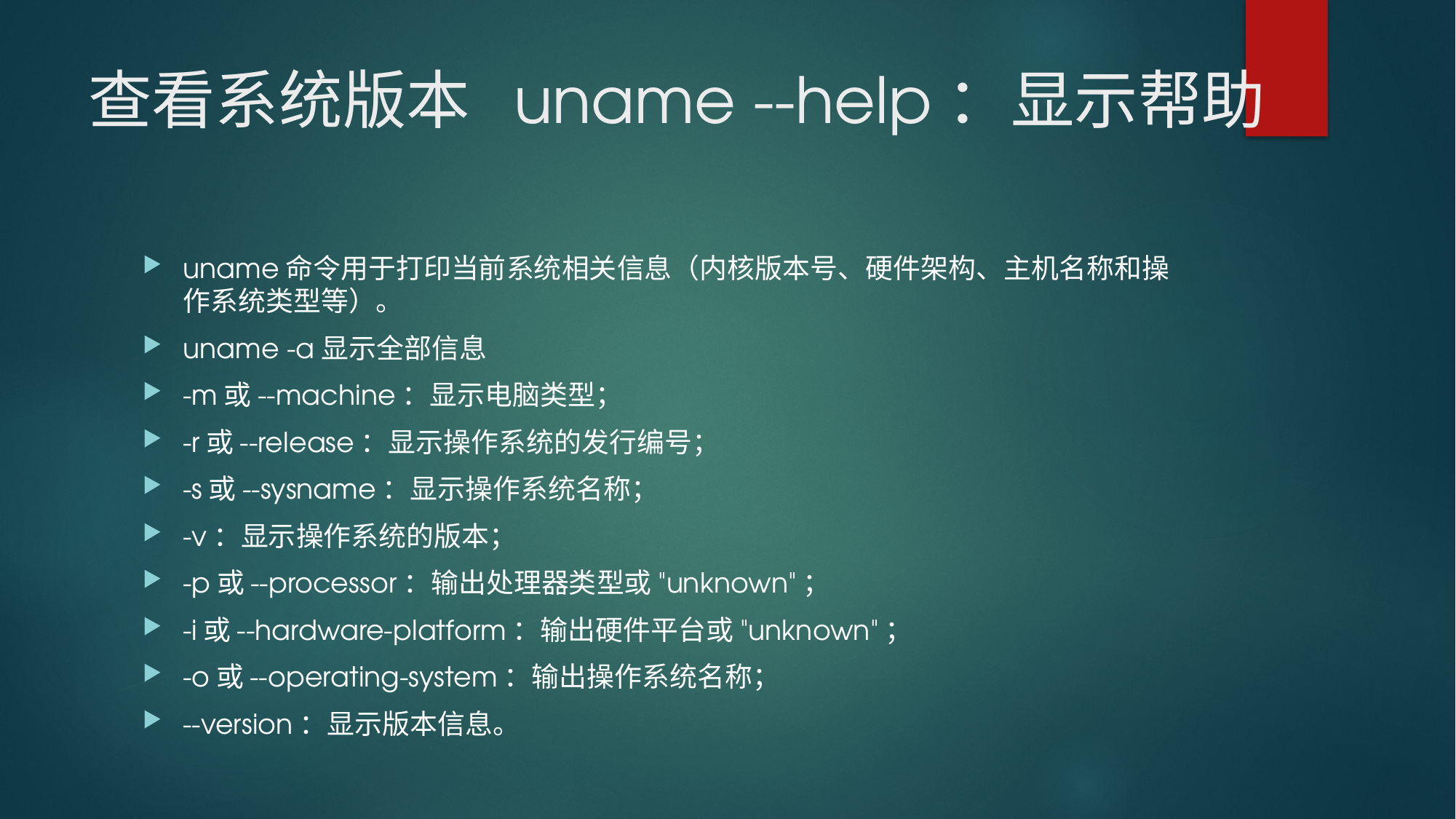

# 查看系统版本  uname --help：显示帮助
uname命令用于打印当前系统相关信息（内核版本号、硬件架构、主机名称和操作系统类型等）。
uname -a显示全部信息
-m或--machine：显示电脑类型；
-r或--release：显示操作系统的发行编号；
-s或--sysname：显示操作系统名称；
-v：显示操作系统的版本；
-p或--processor：输出处理器类型或"unknown"；
-i或--hardware-platform：输出硬件平台或"unknown"；
-o或--operating-system：输出操作系统名称；
--version：显示版本信息。